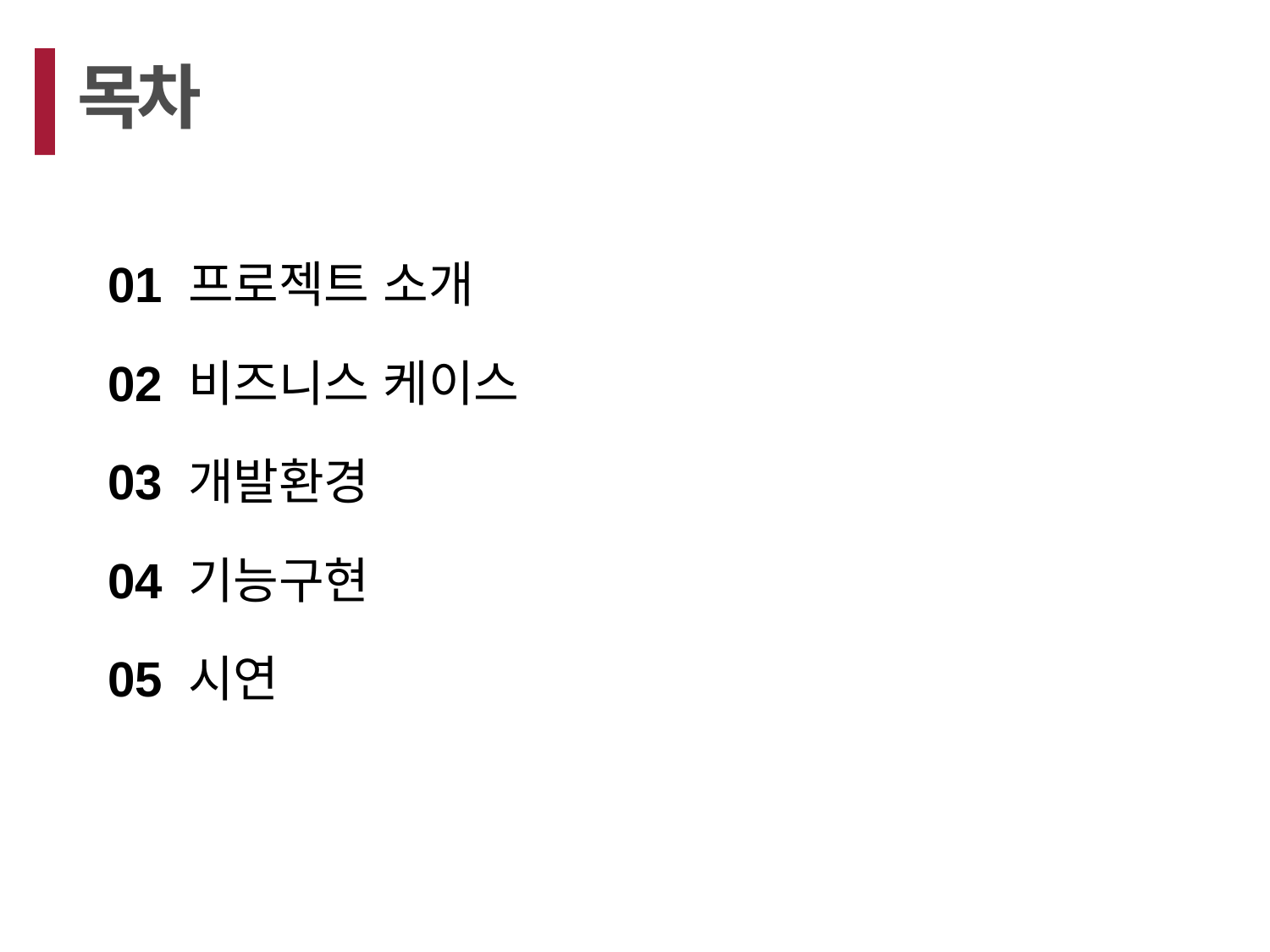

목차

01 프로젝트 소개
02 비즈니스 케이스
03 개발환경
04 기능구현
05 시연